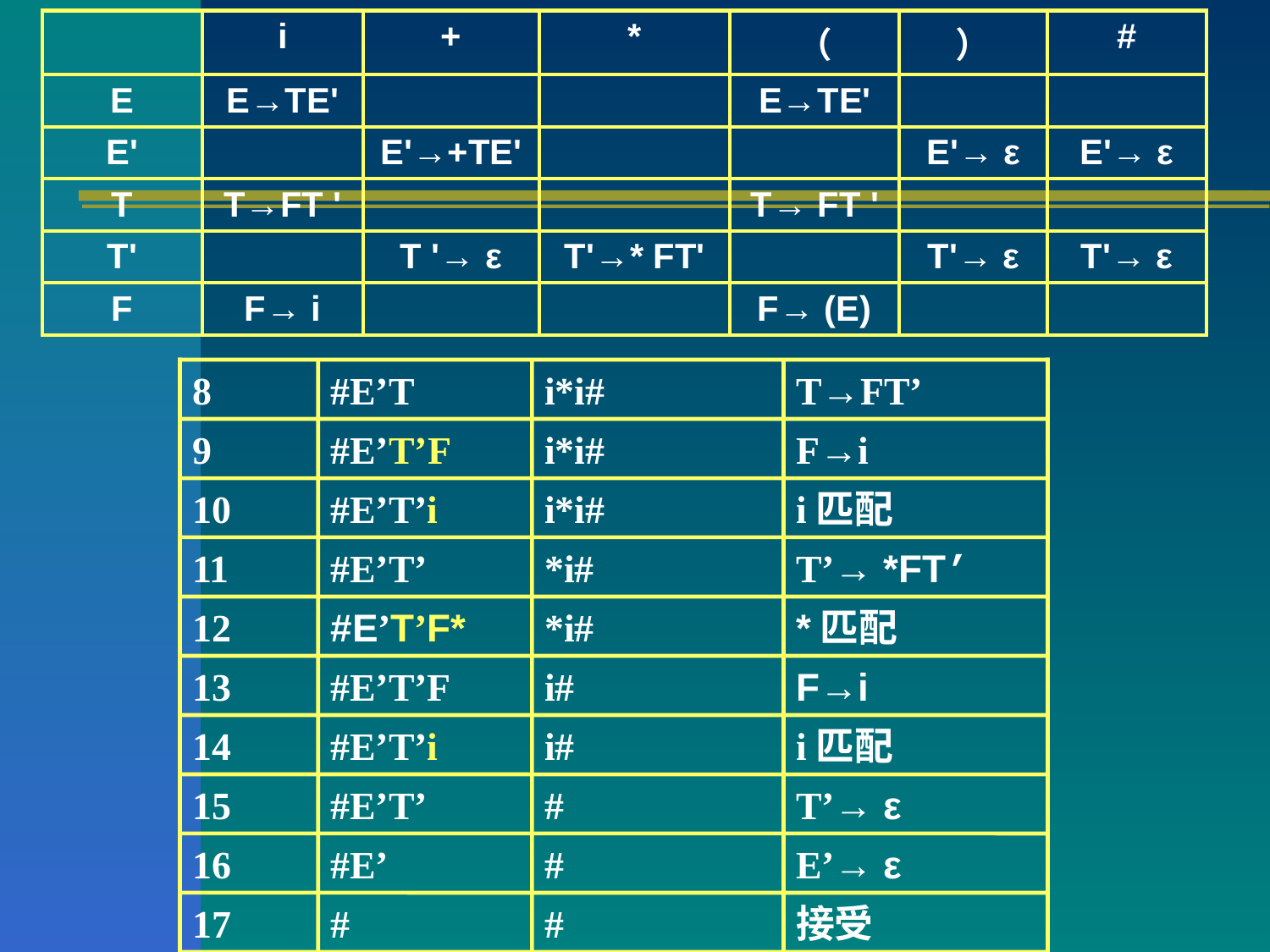

|  | i | + | \* | （ | ） | # |
| --- | --- | --- | --- | --- | --- | --- |
| E | E→TE' |  |  | E→TE' |  |  |
| E' |  | E'→+TE' |  |  | E'→ ε | E'→ ε |
| T | T→FT ' |  |  | T→ FT ' |  |  |
| T' |  | T '→ ε | T'→\* FT' |  | T'→ ε | T'→ ε |
| F | F→ i |  |  | F→ (E) |  |  |
8

#E’T
i*i#
T→FT’

9

#E’T’F
i*i#
F→i
10

#E’T’i
i*i#
i匹配
11

#E’T’
*i#
T’→ *FT’
12

#E’T’F*
*i#
*匹配
13

#E’T’F
i#
F→i
14

#E’T’i
i#
i匹配
15

#E’T’
#
T’→ ε
16

#E’
#
E’→ ε
17

#
#
接受